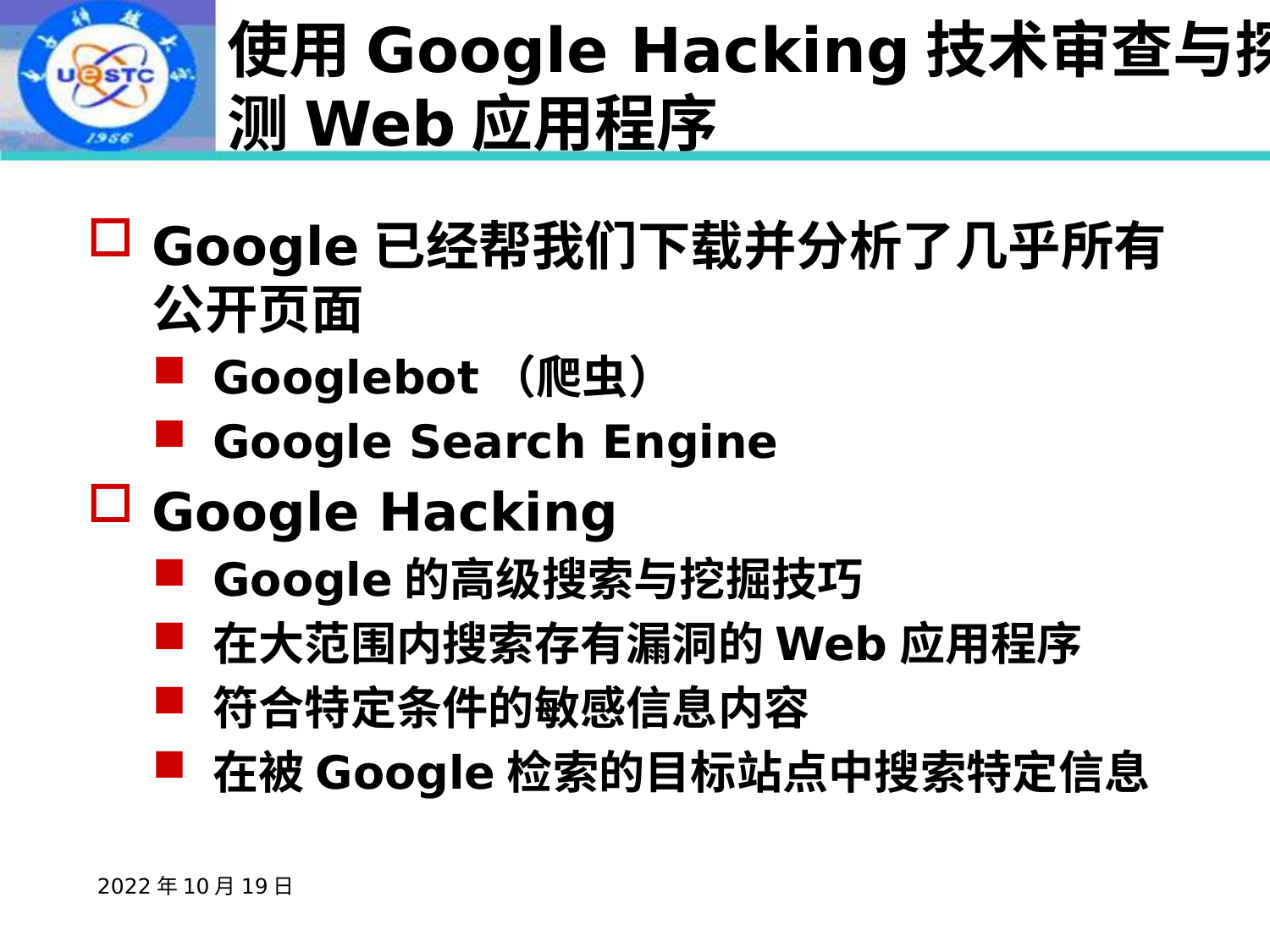

# 使用Google Hacking技术审查与探测Web应用程序
Google已经帮我们下载并分析了几乎所有公开页面
Googlebot（爬虫）
Google Search Engine
Google Hacking
Google的高级搜索与挖掘技巧
在大范围内搜索存有漏洞的Web应用程序
符合特定条件的敏感信息内容
在被Google检索的目标站点中搜索特定信息
2022年10月19日
33